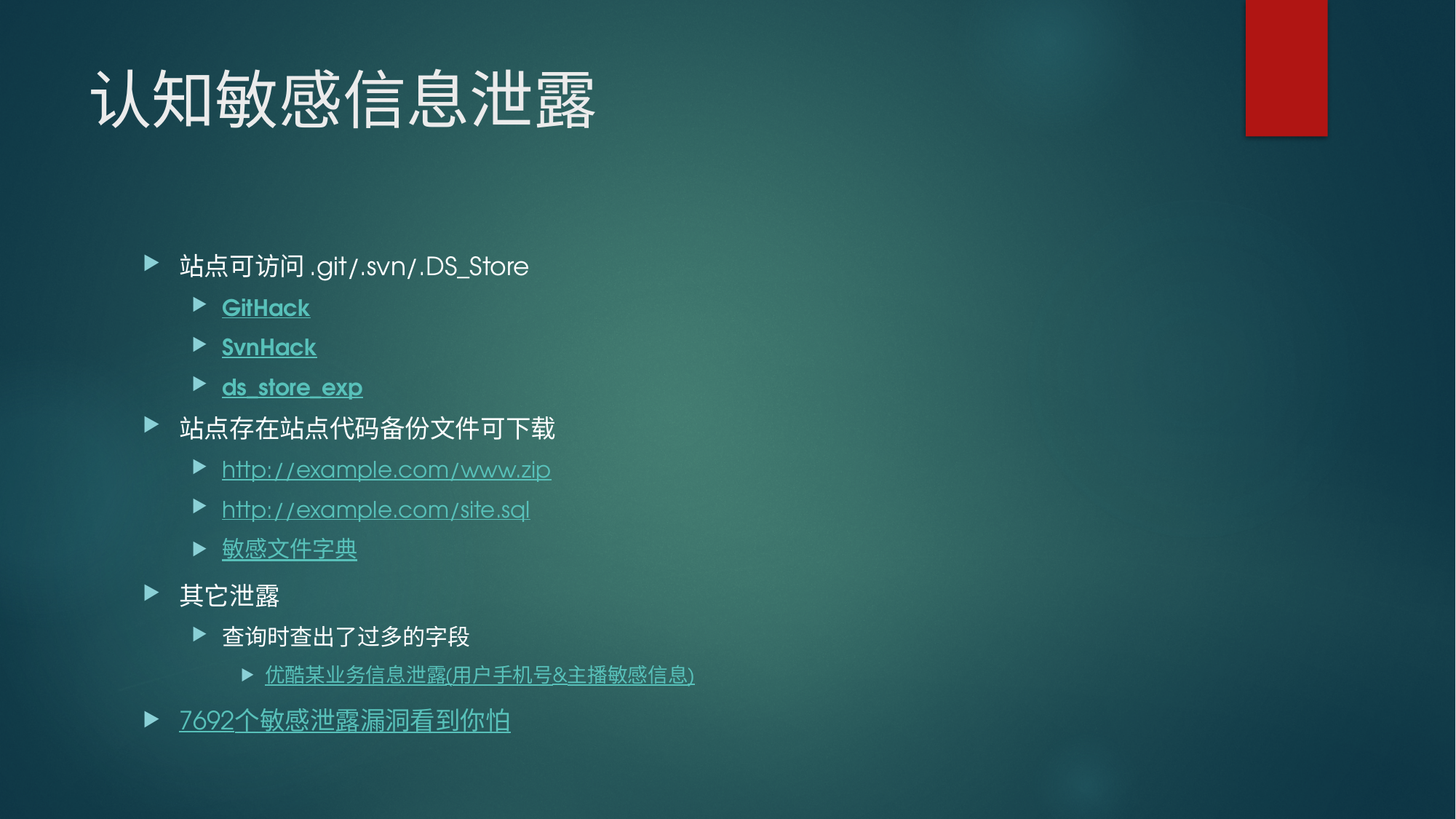

# 认知敏感信息泄露
站点可访问.git/.svn/.DS_Store
GitHack
SvnHack
ds_store_exp
站点存在站点代码备份文件可下载
http://example.com/www.zip
http://example.com/site.sql
敏感文件字典
其它泄露
查询时查出了过多的字段
优酷某业务信息泄露(用户手机号&主播敏感信息)
7692个敏感泄露漏洞看到你怕